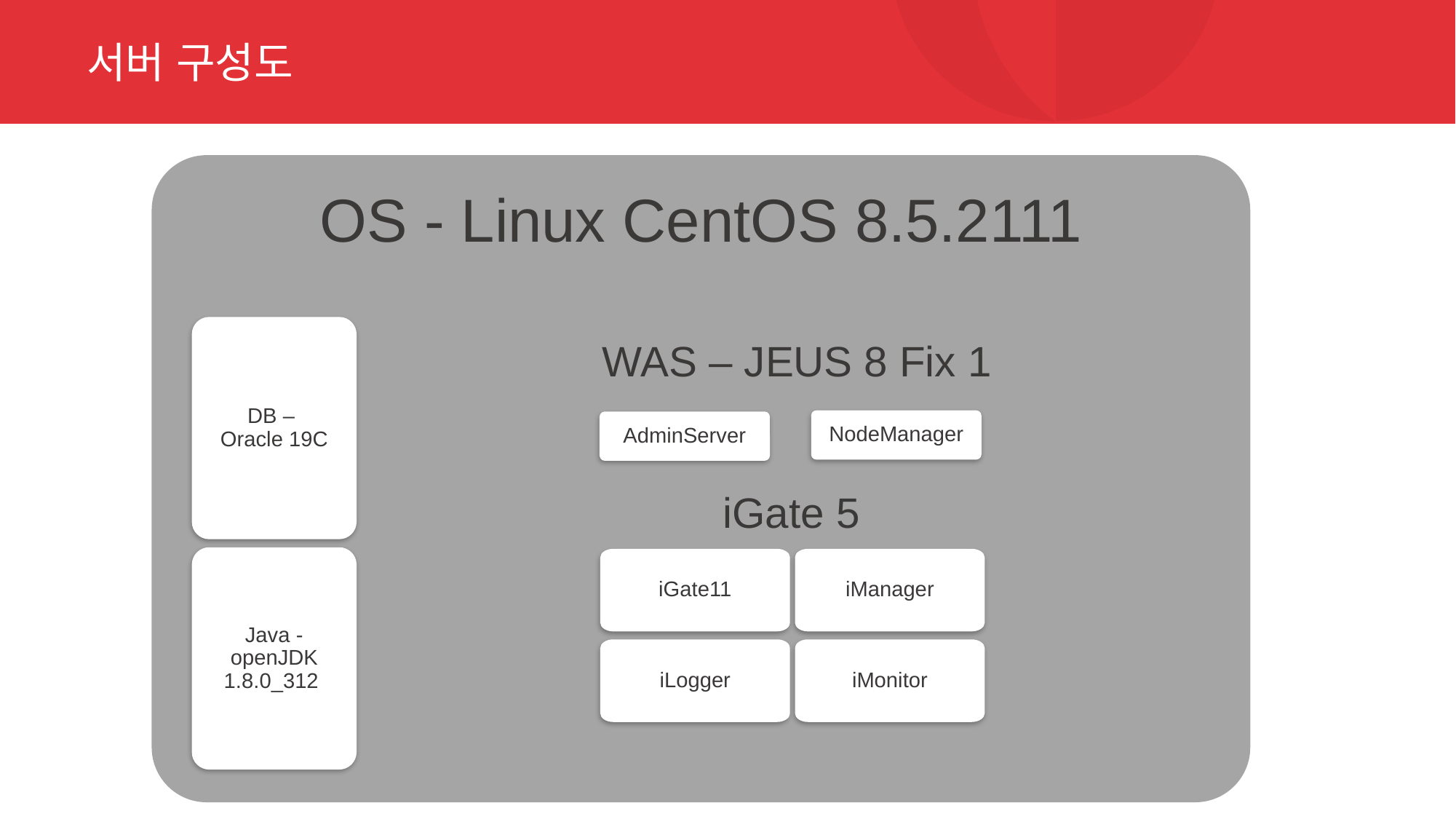

서버 구성도
OS - Linux CentOS 8.5.2111
WAS – JEUS 8 Fix 1
DB –
Oracle 19C
iGate 5
Java - openJDK 1.8.0_312
iGate11
iManager
iLogger
iMonitor

NodeManager

AdminServer